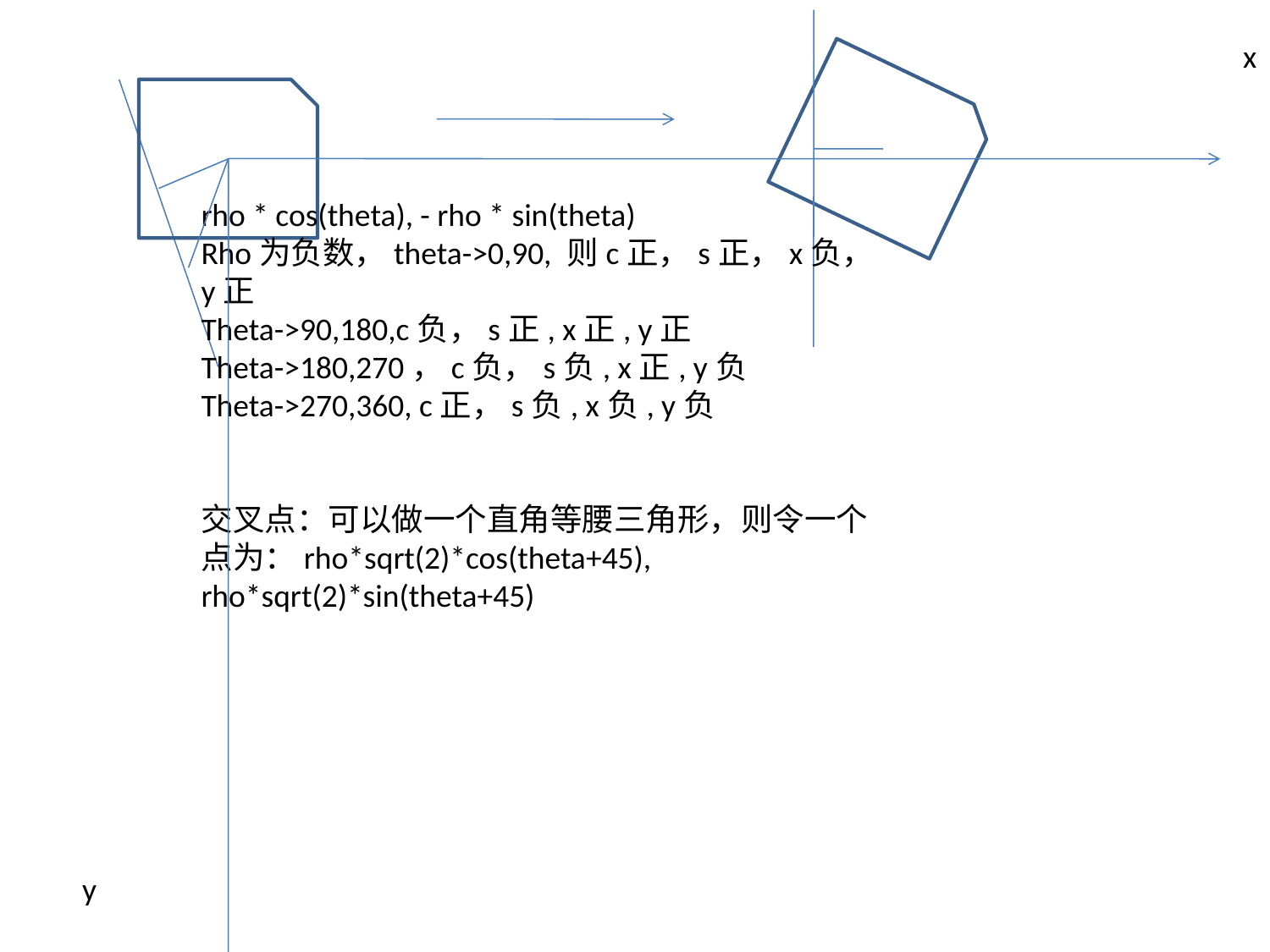

x

rho * cos(theta), - rho * sin(theta)
Rho为负数，theta->0,90, 则c正，s正，x负，y正
Theta->90,180,c负，s正, x正, y正
Theta->180,270，c负，s负, x正, y负
Theta->270,360, c正，s负, x负, y负

交叉点：可以做一个直角等腰三角形，则令一个点为：rho*sqrt(2)*cos(theta+45), rho*sqrt(2)*sin(theta+45)

y